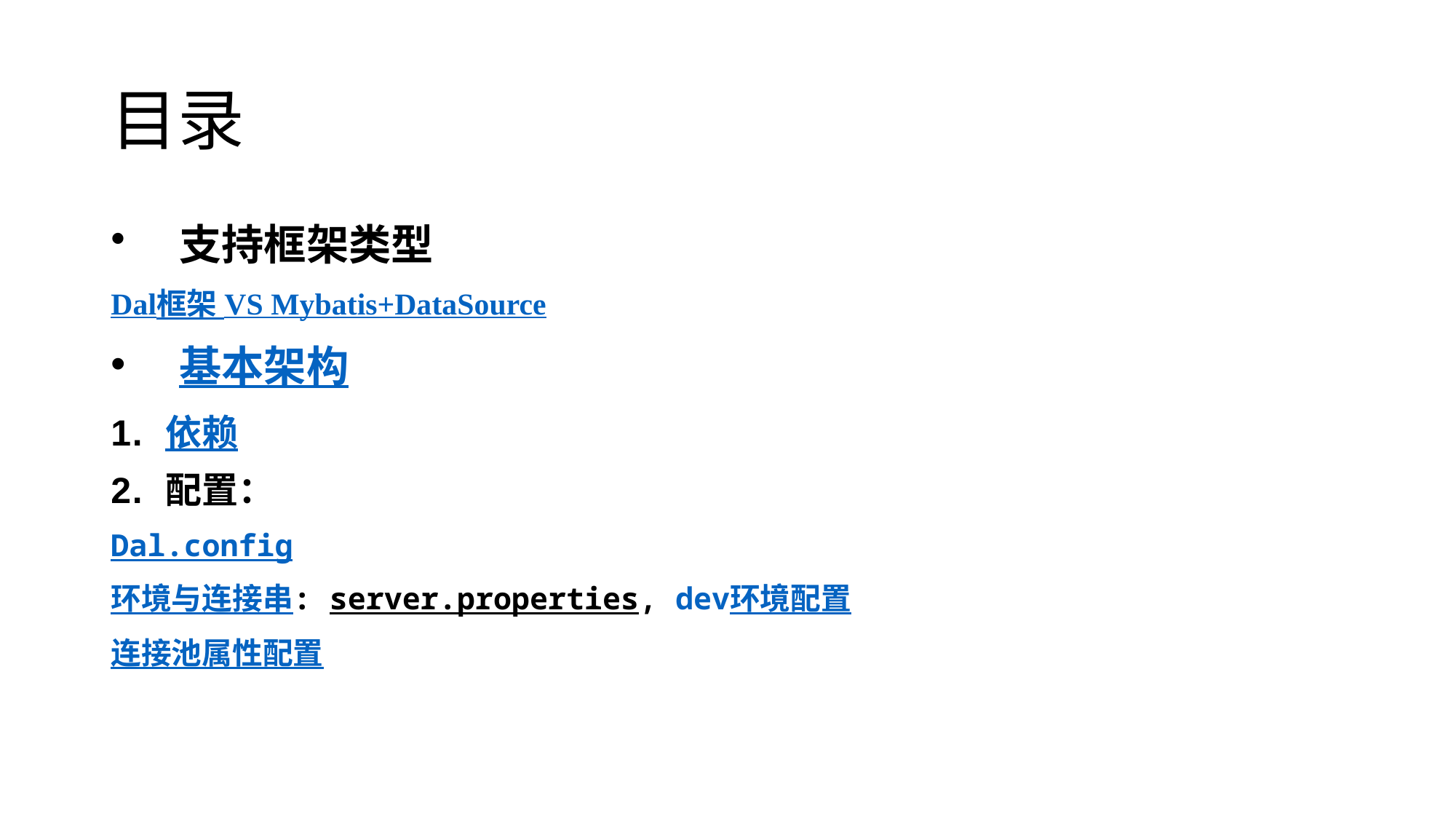

# 目录
支持框架类型
Dal框架 VS Mybatis+DataSource
基本架构
依赖
配置：
Dal.config
环境与连接串: server.properties, dev环境配置
连接池属性配置